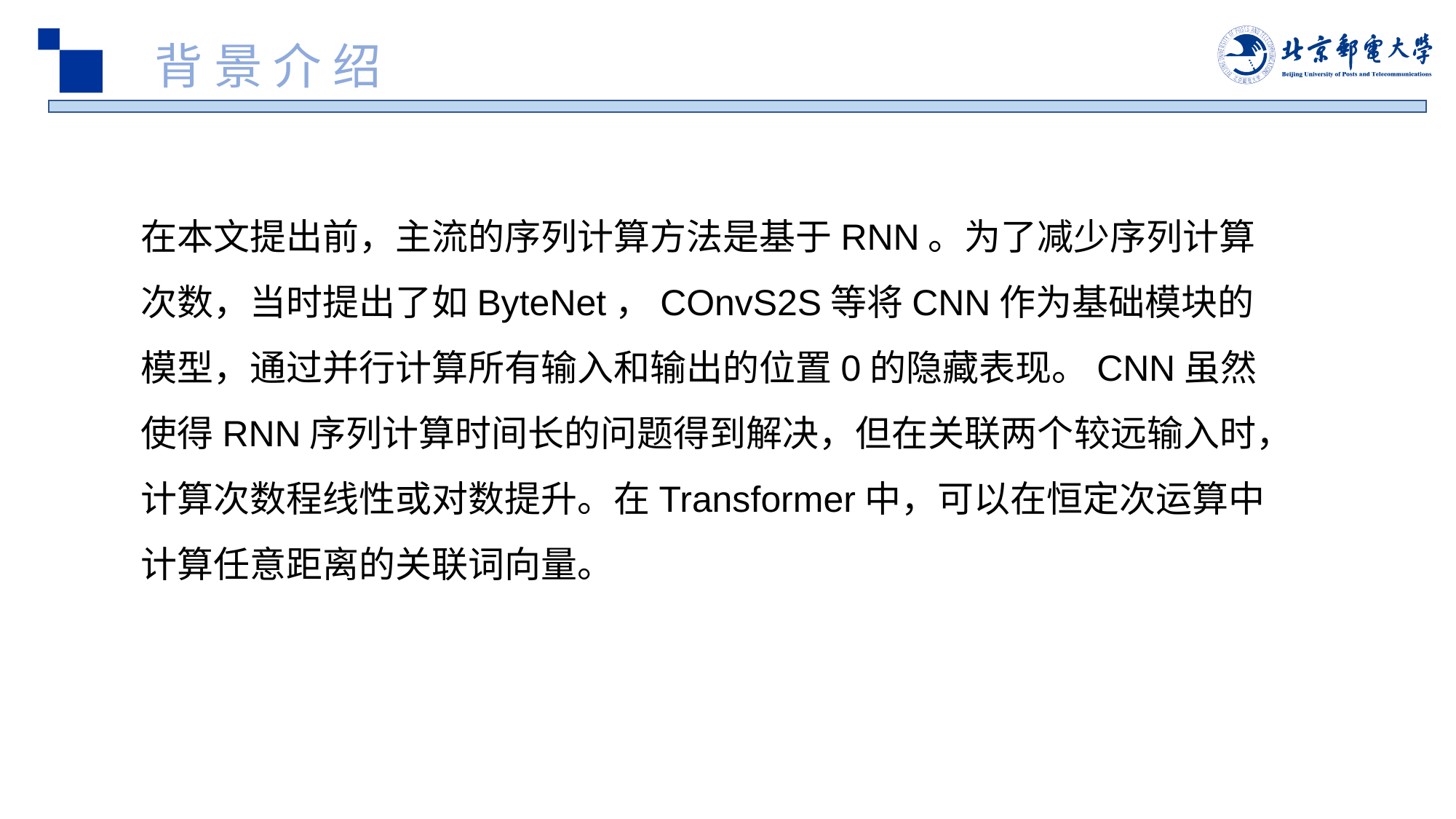

背 景 介 绍

在本文提出前，主流的序列计算方法是基于RNN。为了减少序列计算次数，当时提出了如ByteNet，COnvS2S等将CNN作为基础模块的模型，通过并行计算所有输入和输出的位置0的隐藏表现。CNN虽然使得RNN序列计算时间长的问题得到解决，但在关联两个较远输入时，计算次数程线性或对数提升。在Transformer中，可以在恒定次运算中计算任意距离的关联词向量。